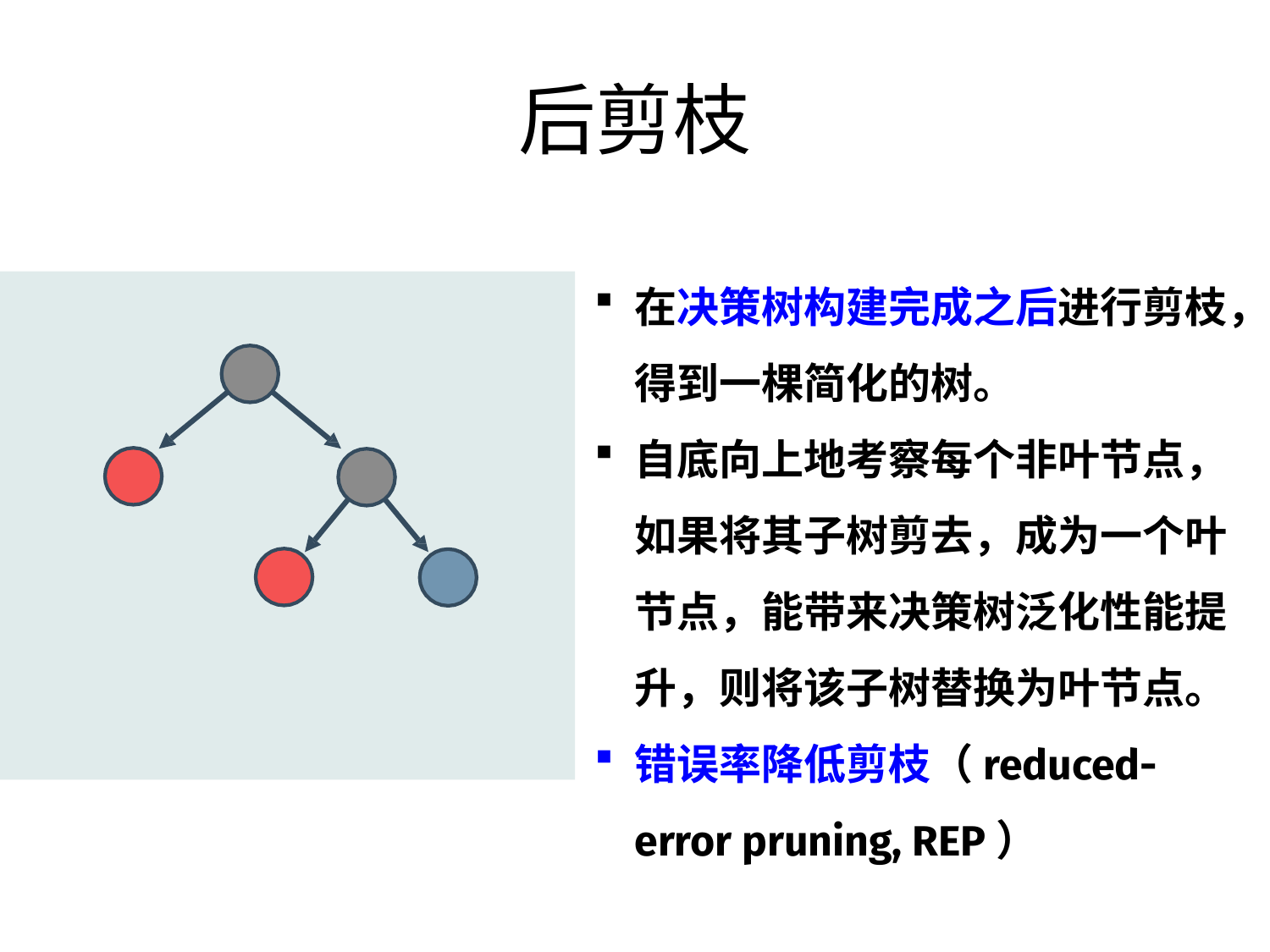

# 后剪枝
在决策树构建完成之后进行剪枝，得到一棵简化的树。
自底向上地考察每个非叶节点，如果将其子树剪去，成为一个叶节点，能带来决策树泛化性能提升，则将该子树替换为叶节点。
错误率降低剪枝（reduced-error pruning, REP）